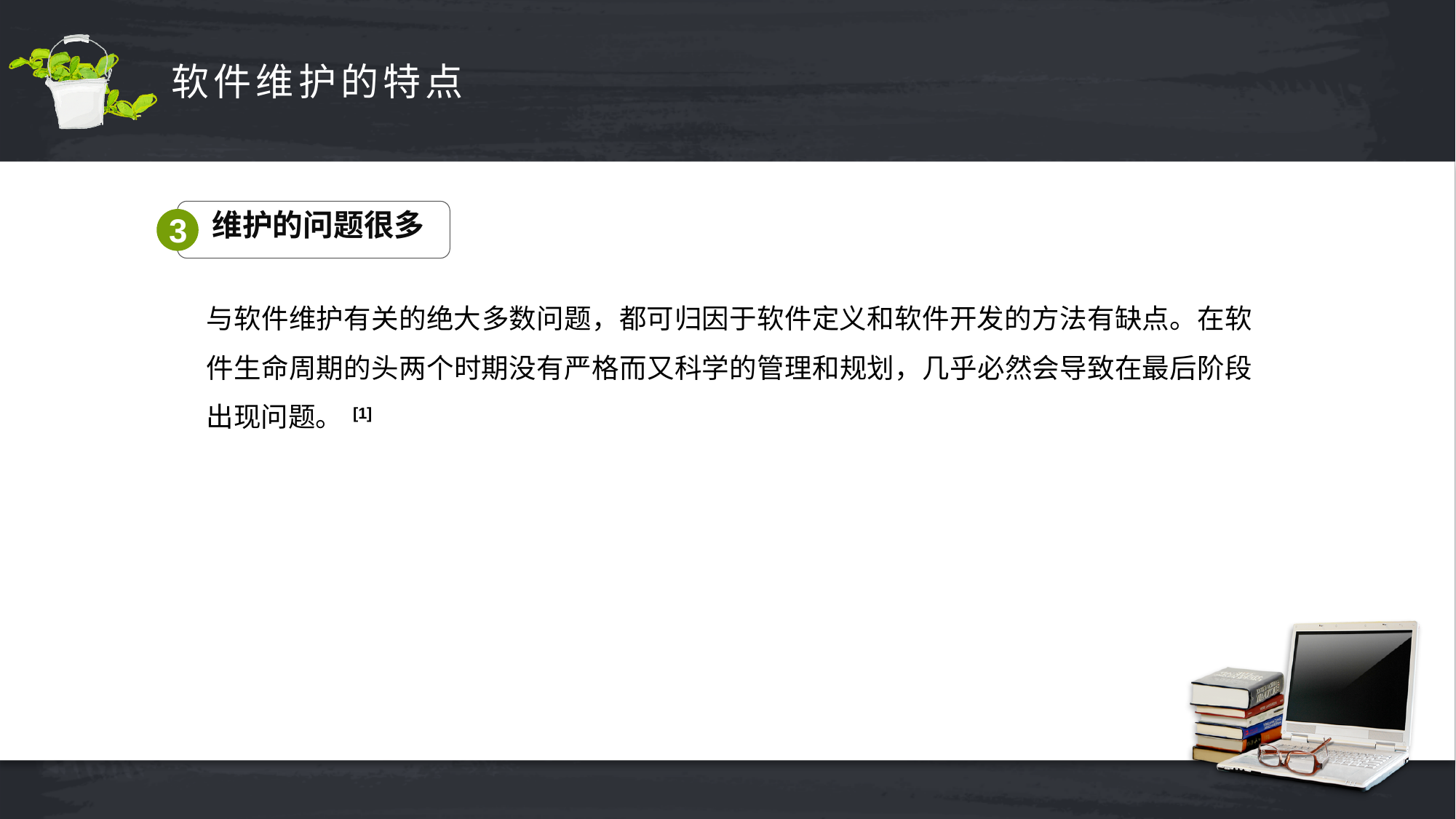

软件维护的特点

3
维护的问题很多
与软件维护有关的绝大多数问题，都可归因于软件定义和软件开发的方法有缺点。在软件生命周期的头两个时期没有严格而又科学的管理和规划，几乎必然会导致在最后阶段出现问题。 [1]